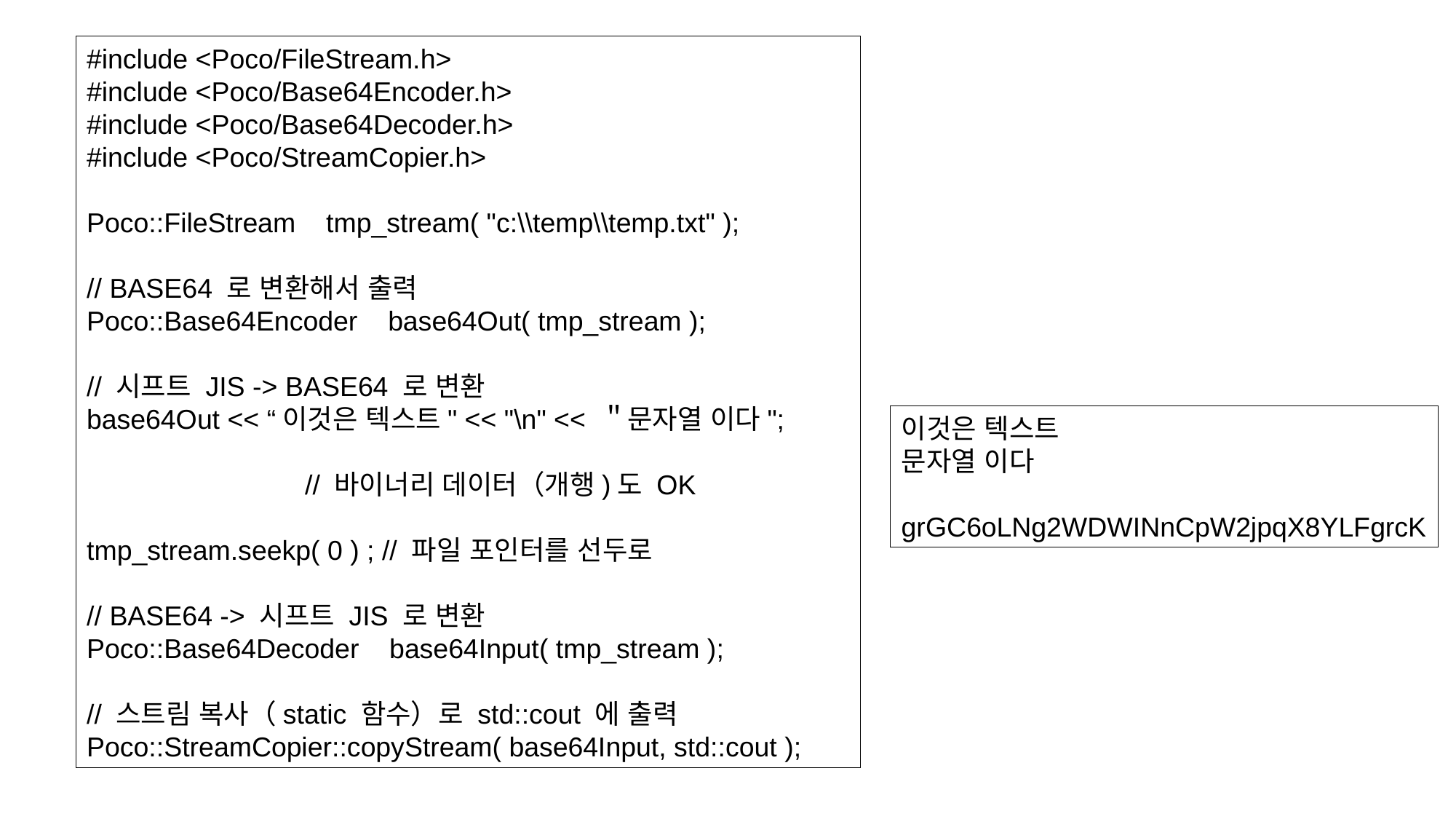

#include <Poco/FileStream.h>
#include <Poco/Base64Encoder.h>
#include <Poco/Base64Decoder.h>
#include <Poco/StreamCopier.h>

Poco::FileStream    tmp_stream( "c:\\temp\\temp.txt" );

// BASE64 로 변환해서 출력
Poco::Base64Encoder    base64Out( tmp_stream );

// 시프트 JIS -> BASE64 로 변환
base64Out << “이것은 텍스트" << "\n" << ＂문자열 이다";
								// 바이너리 데이터（개행)도 OK

tmp_stream.seekp( 0 ) ; // 파일 포인터를 선두로

// BASE64 -> 시프트 JIS 로 변환
Poco::Base64Decoder    base64Input( tmp_stream );

// 스트림 복사（static 함수）로 std::cout 에 출력
Poco::StreamCopier::copyStream( base64Input, std::cout );
이것은 텍스트
문자열 이다

grGC6oLNg2WDWINnCpW2jpqX8YLFgrcK